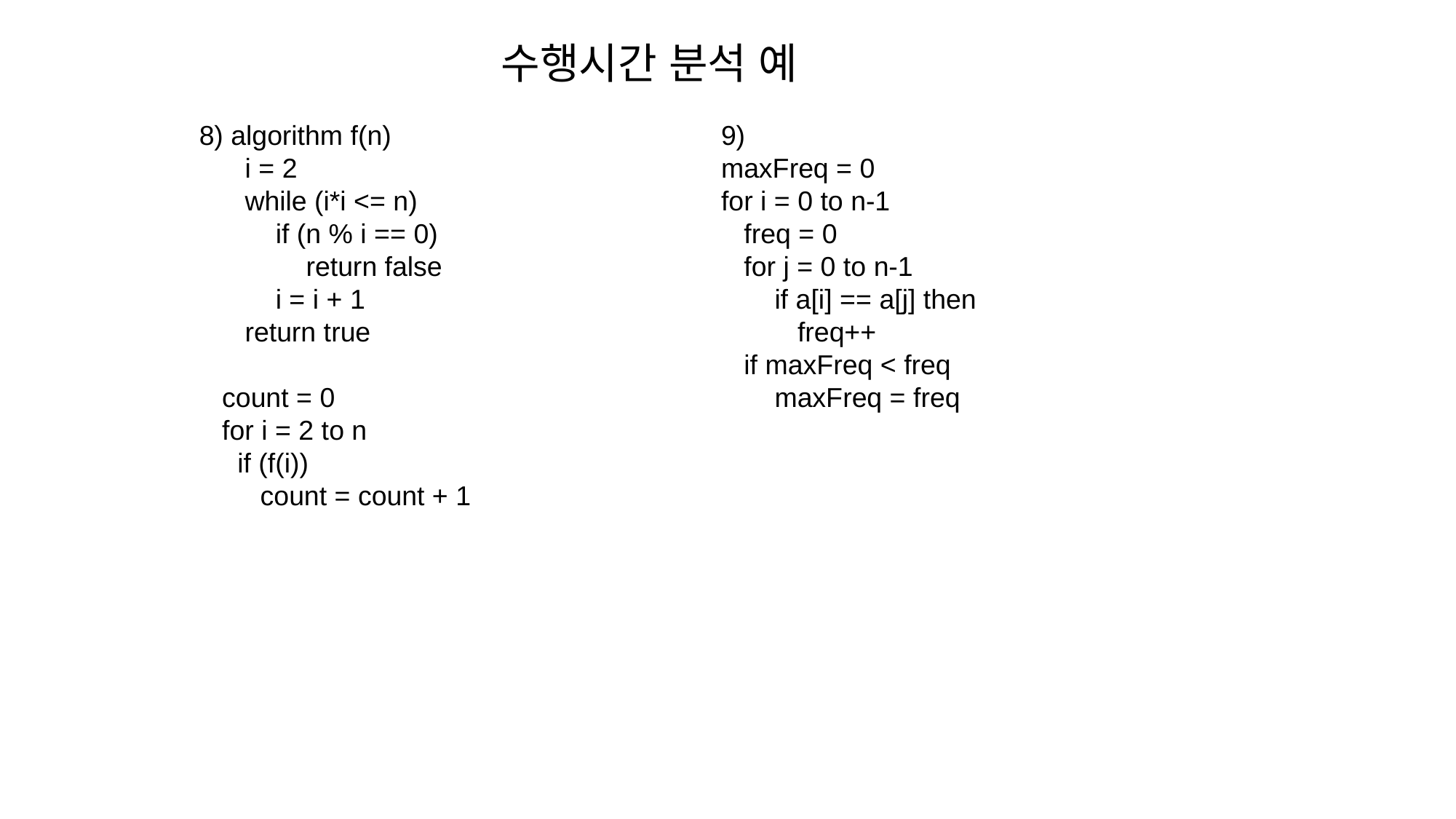

수행시간 분석 예
8) algorithm f(n)
      i = 2
      while (i*i <= n)
          if (n % i == 0)
              return false
          i = i + 1
      return true

   count = 0
   for i = 2 to n
     if (f(i))
        count = count + 1
9)
maxFreq = 0
for i = 0 to n-1
   freq = 0
   for j = 0 to n-1
       if a[i] == a[j] then
          freq++
   if maxFreq < freq
       maxFreq = freq